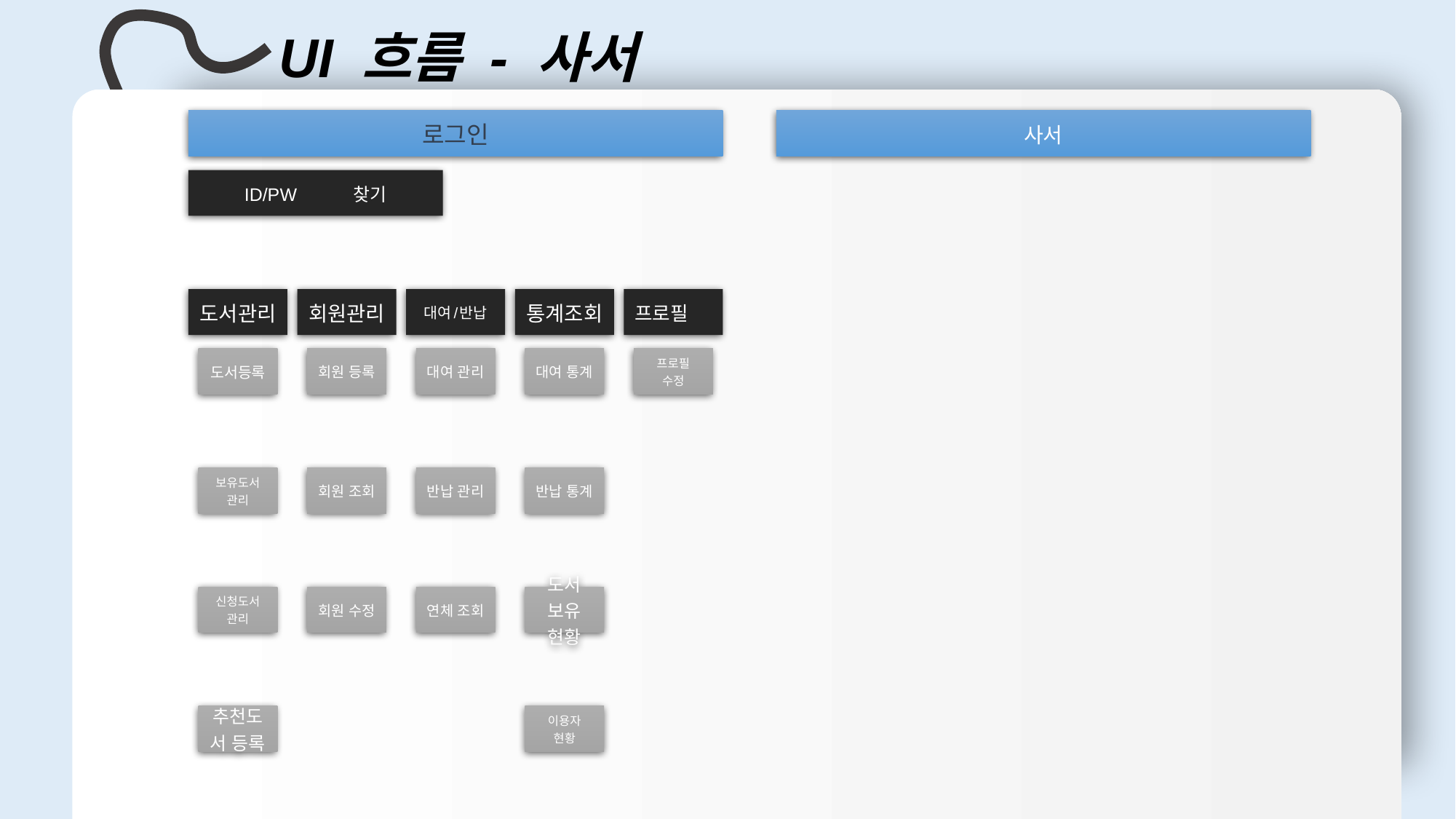

UI 흐름 - 사서

로그인
도서관리
프로필
대여/반납
사서
도서등록
보유도서 관리
신청도서 관리
추천도서 등록
회원 등록
회원 조회
회원 수정
대여 관리
반납 관리
연체 조회
통계조회
대여 통계
반납 통계
도서 보유 현황
이용자 현황
프로필 수정
회원관리